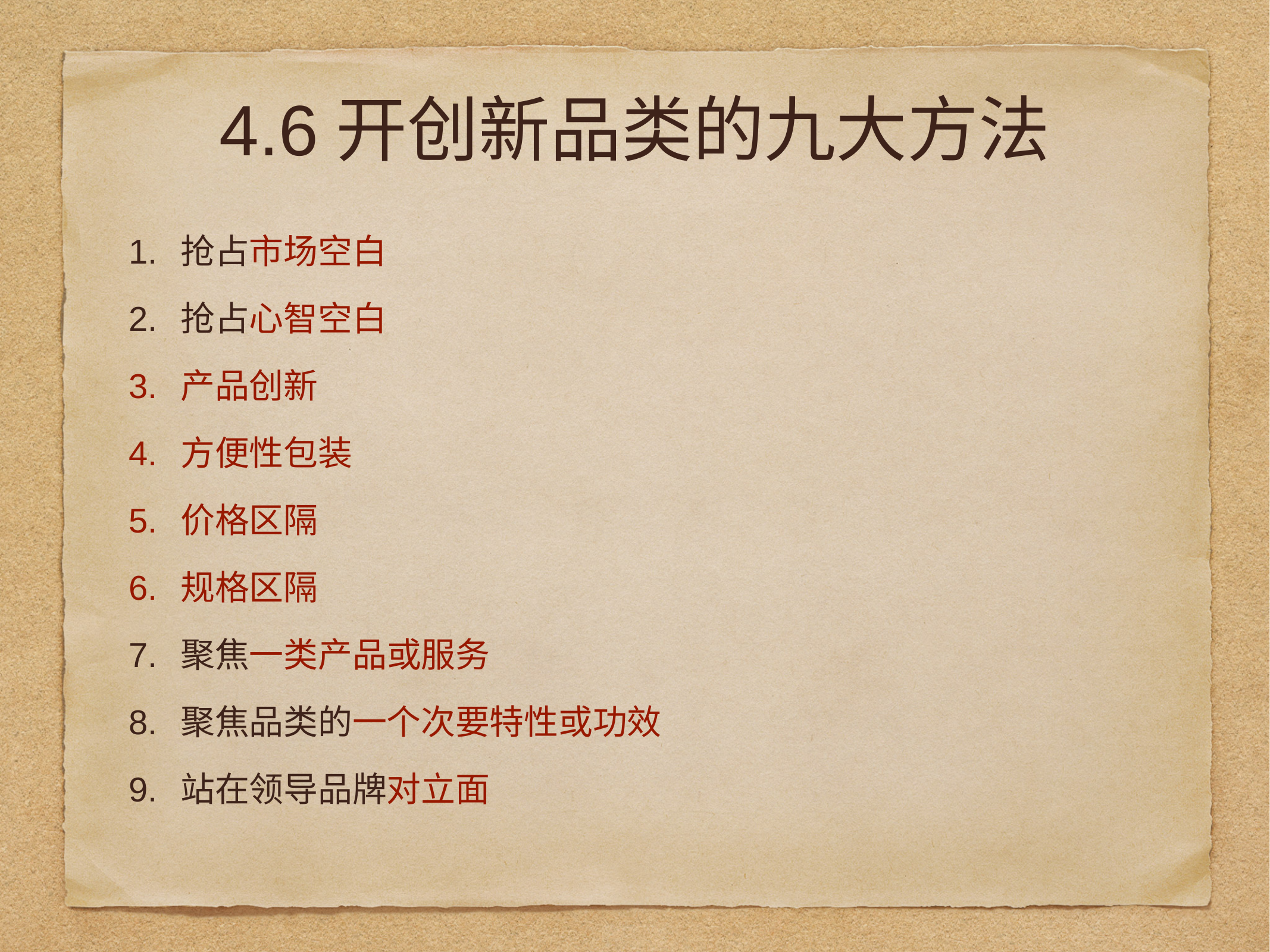

# 4.6开创新品类的九大方法
抢占市场空白
抢占心智空白
产品创新
方便性包装
价格区隔
规格区隔
聚焦一类产品或服务
聚焦品类的一个次要特性或功效
站在领导品牌对立面